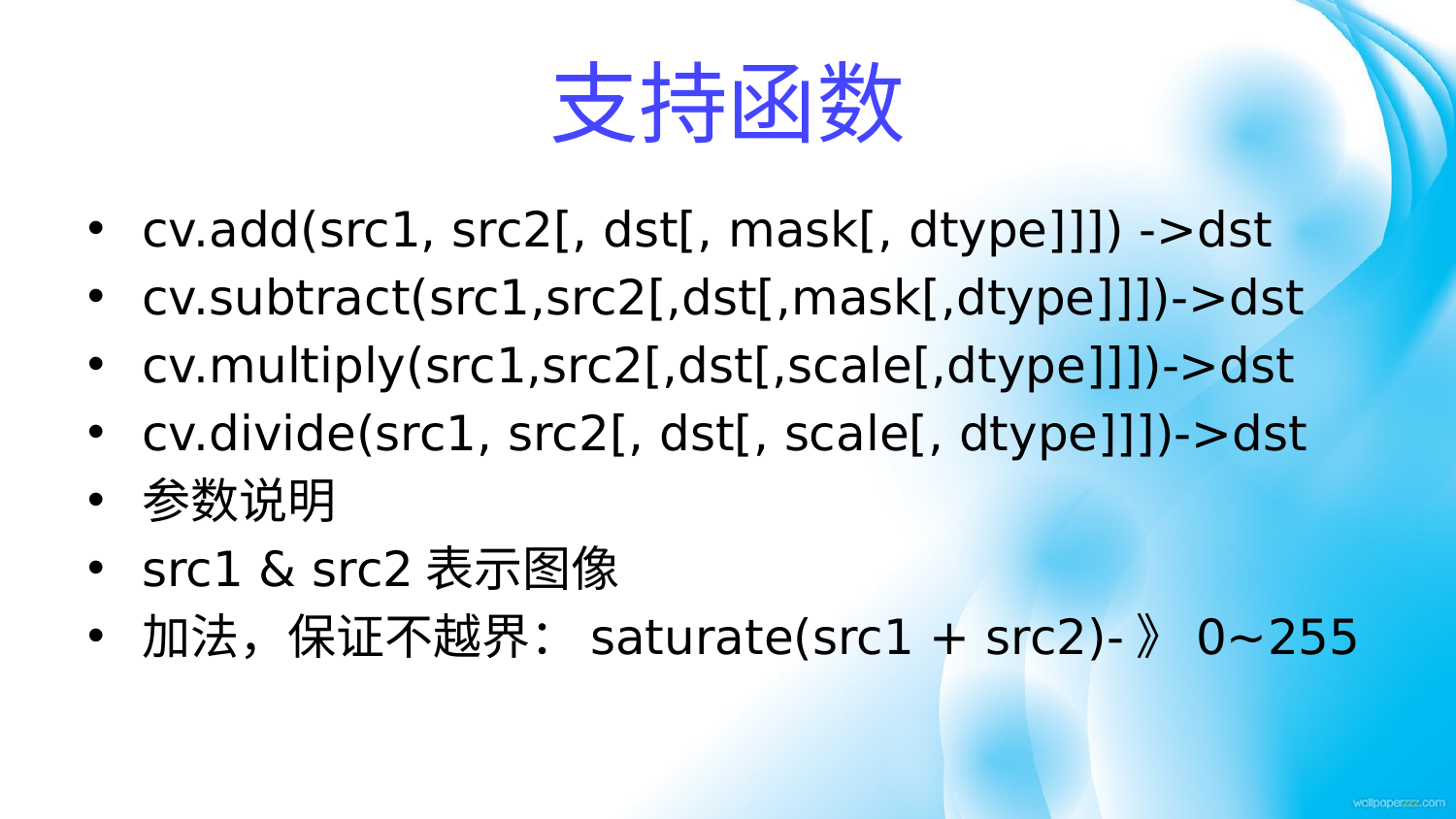

# 支持函数
cv.add(src1, src2[, dst[, mask[, dtype]]]) ->dst
cv.subtract(src1,src2[,dst[,mask[,dtype]]])->dst
cv.multiply(src1,src2[,dst[,scale[,dtype]]])->dst
cv.divide(src1, src2[, dst[, scale[, dtype]]])->dst
参数说明
src1 & src2表示图像
加法，保证不越界：saturate(src1 + src2)-》0~255